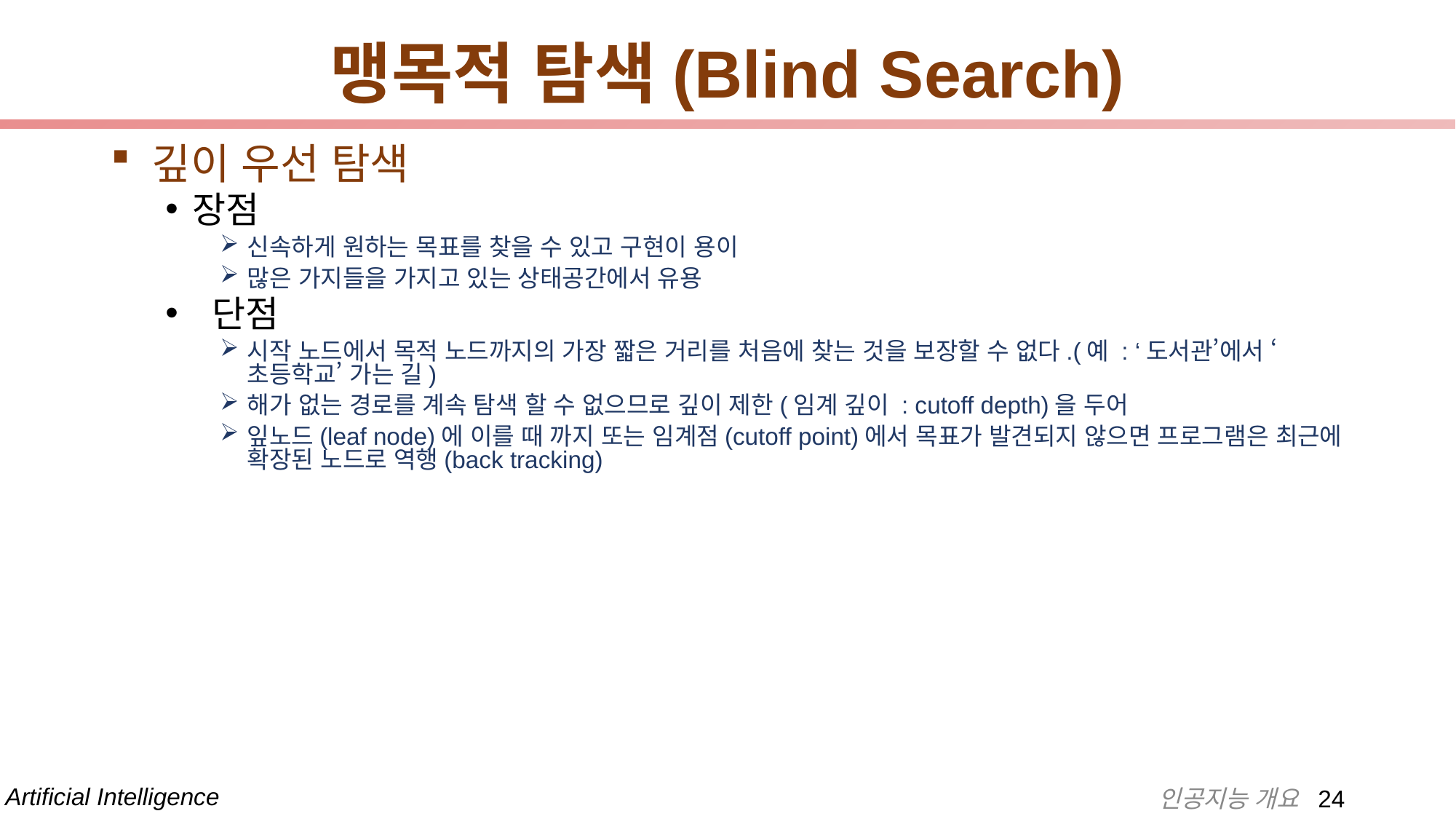

# 맹목적 탐색(Blind Search)
깊이 우선 탐색
장점
신속하게 원하는 목표를 찾을 수 있고 구현이 용이
많은 가지들을 가지고 있는 상태공간에서 유용
 단점
시작 노드에서 목적 노드까지의 가장 짧은 거리를 처음에 찾는 것을 보장할 수 없다.(예 : ‘도서관’에서 ‘초등학교’ 가는 길)
해가 없는 경로를 계속 탐색 할 수 없으므로 깊이 제한(임계 깊이 : cutoff depth)을 두어
잎노드(leaf node)에 이를 때 까지 또는 임계점(cutoff point)에서 목표가 발견되지 않으면 프로그램은 최근에 확장된 노드로 역행(back tracking)